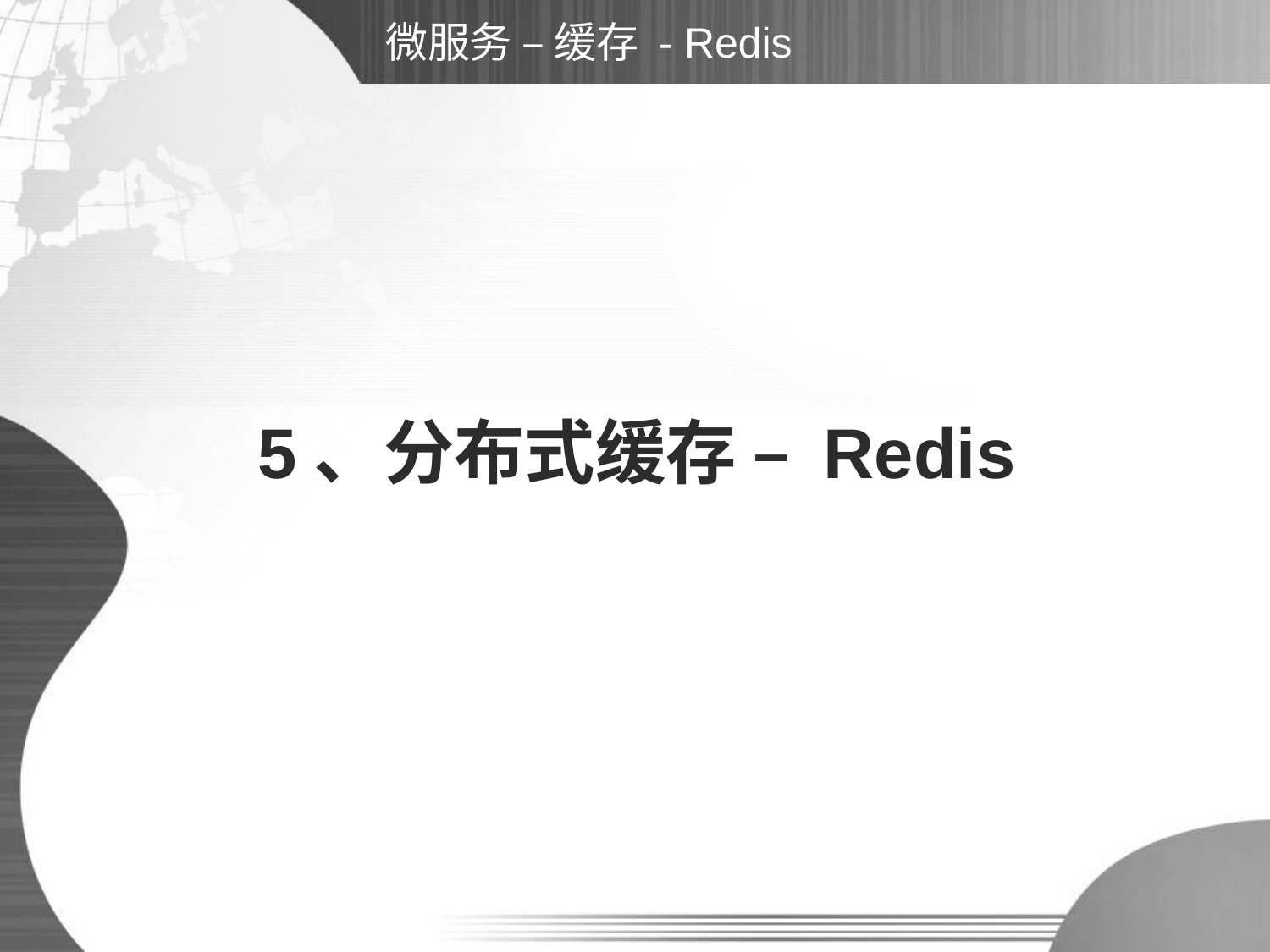

# 微服务 – 缓存 - Redis
5、分布式缓存 – Redis